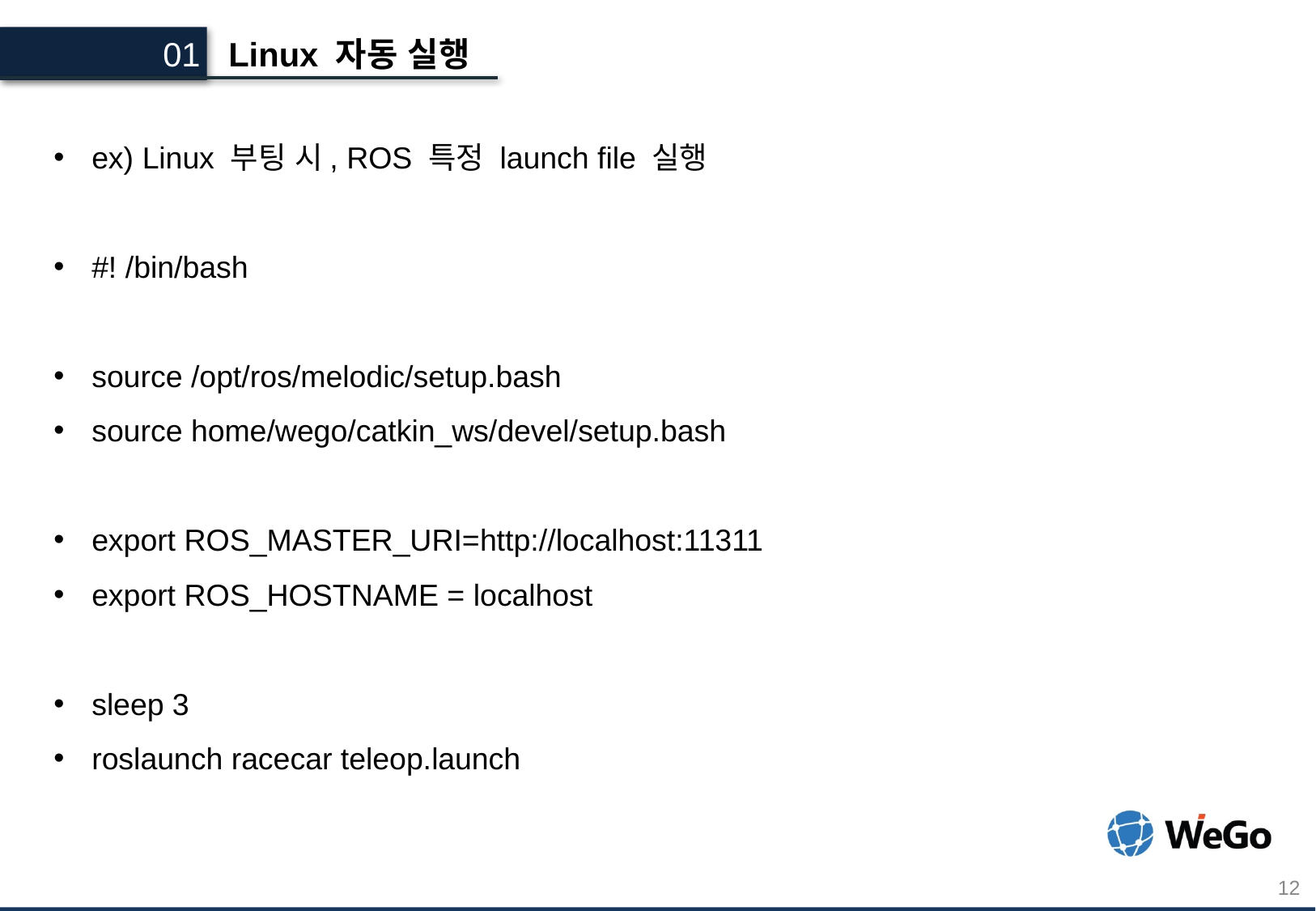

Linux 자동 실행

01.
ex) Linux 부팅 시, ROS 특정 launch file 실행

#! /bin/bash

source /opt/ros/melodic/setup.bash
source home/wego/catkin_ws/devel/setup.bash

export ROS_MASTER_URI=http://localhost:11311
export ROS_HOSTNAME = localhost

sleep 3
roslaunch racecar teleop.launch
12